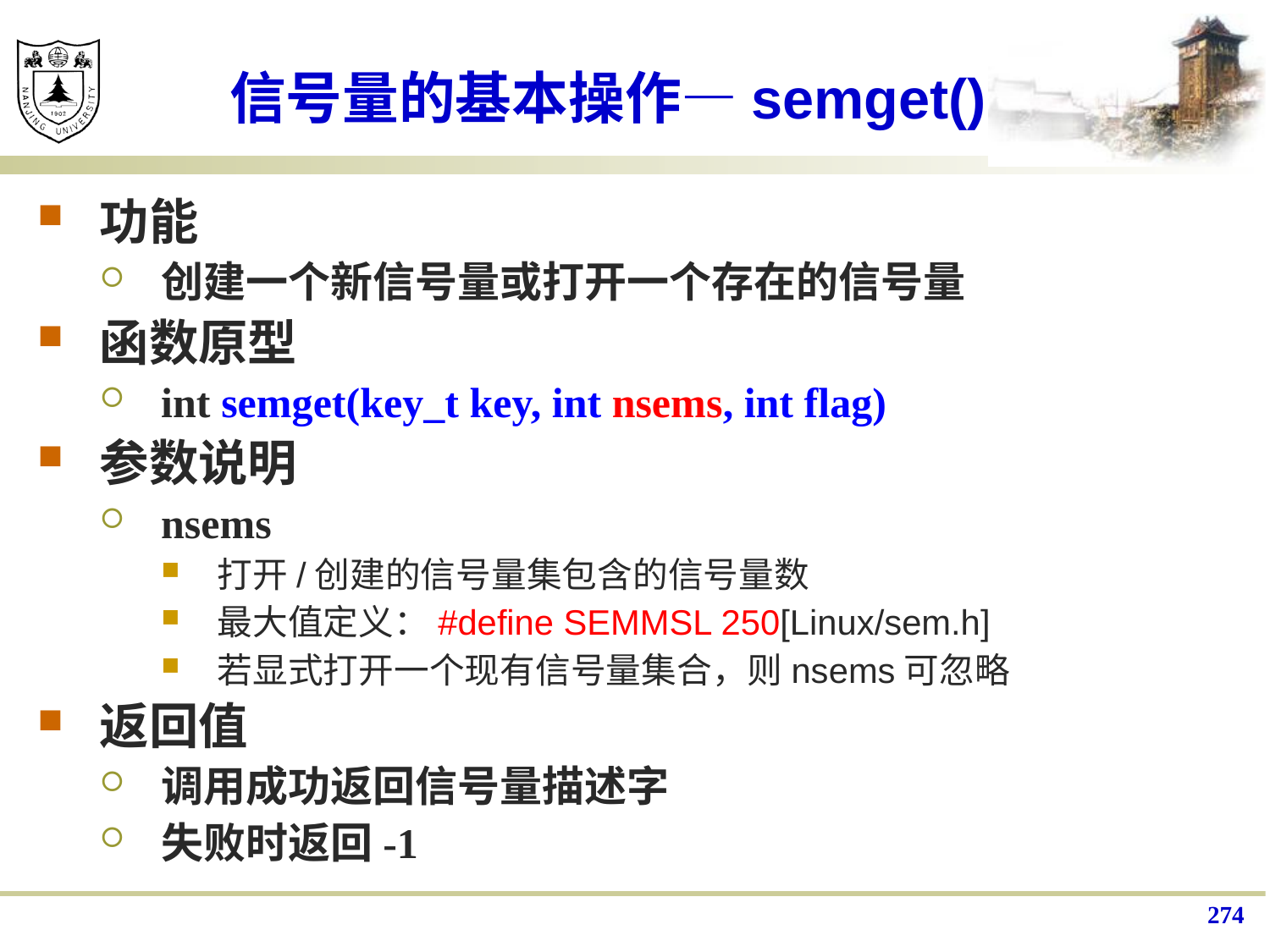

# 信号量的基本操作—semget()
功能
创建一个新信号量或打开一个存在的信号量
函数原型
int semget(key_t key, int nsems, int flag)
参数说明
nsems
打开/创建的信号量集包含的信号量数
最大值定义：#define SEMMSL 250[Linux/sem.h]
若显式打开一个现有信号量集合，则nsems可忽略
返回值
调用成功返回信号量描述字
失败时返回-1
274